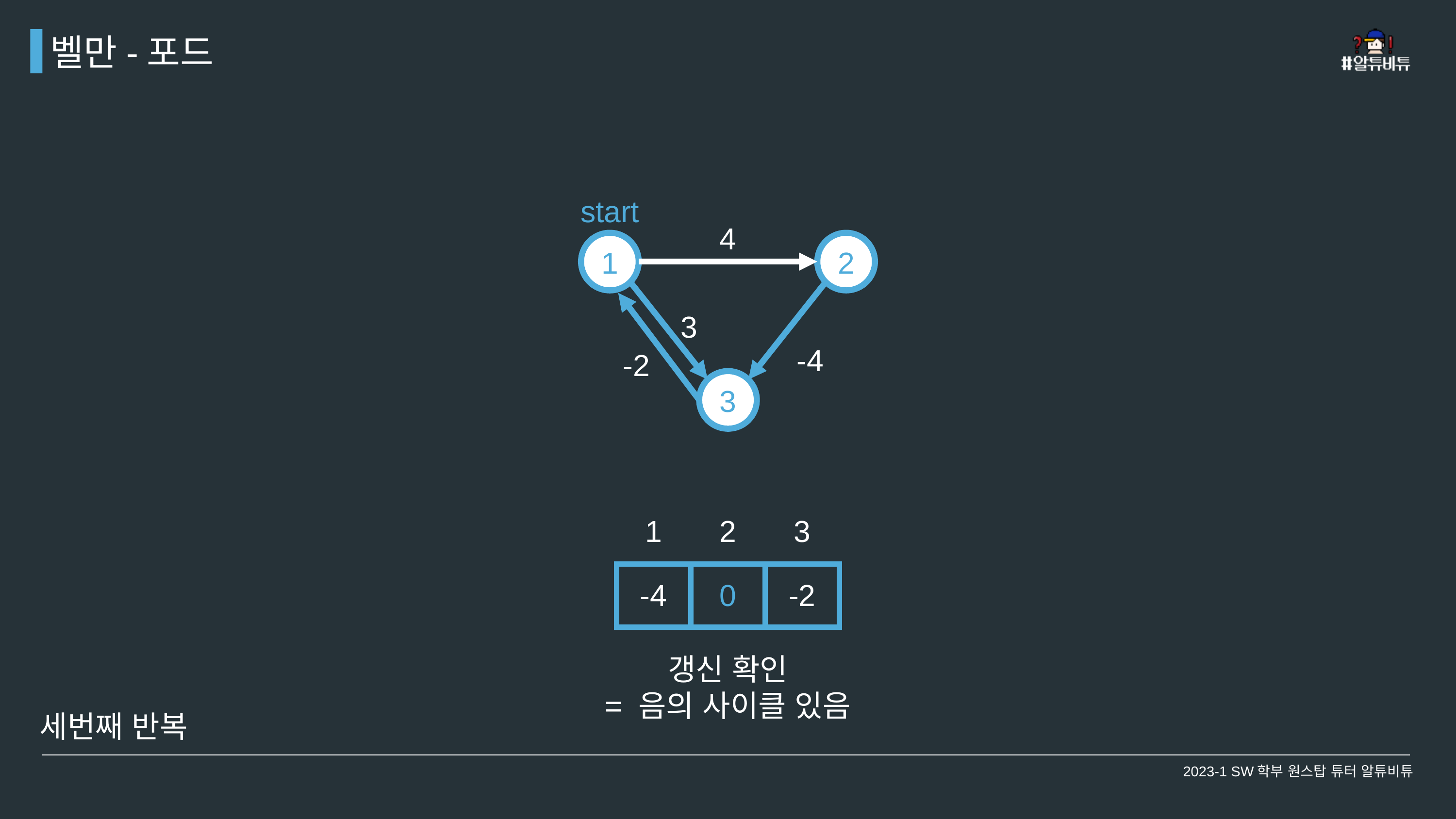

벨만-포드
start
4
1
2
3
-4
-2
3
| 1 | 2 | 3 |
| --- | --- | --- |
| -4 | 0 | -2 |
| --- | --- | --- |
갱신 확인
= 음의 사이클 있음
세번째 반복
2023-1 SW학부 원스탑 튜터 알튜비튜